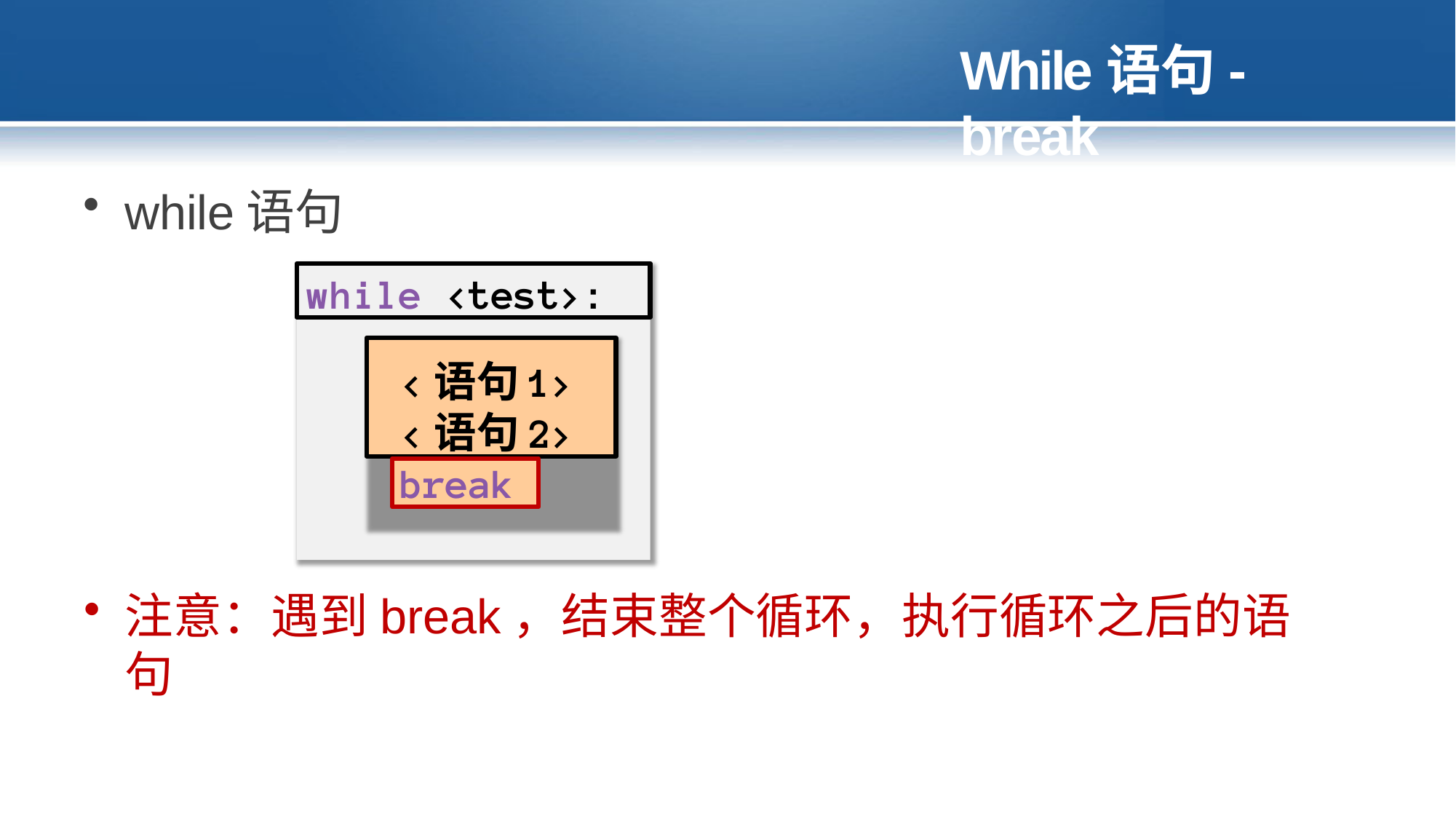

# While语句-break
while语句

while <test>:

<语句1>
<语句2>
break
注意：遇到break，结束整个循环，执行循环之后的语句